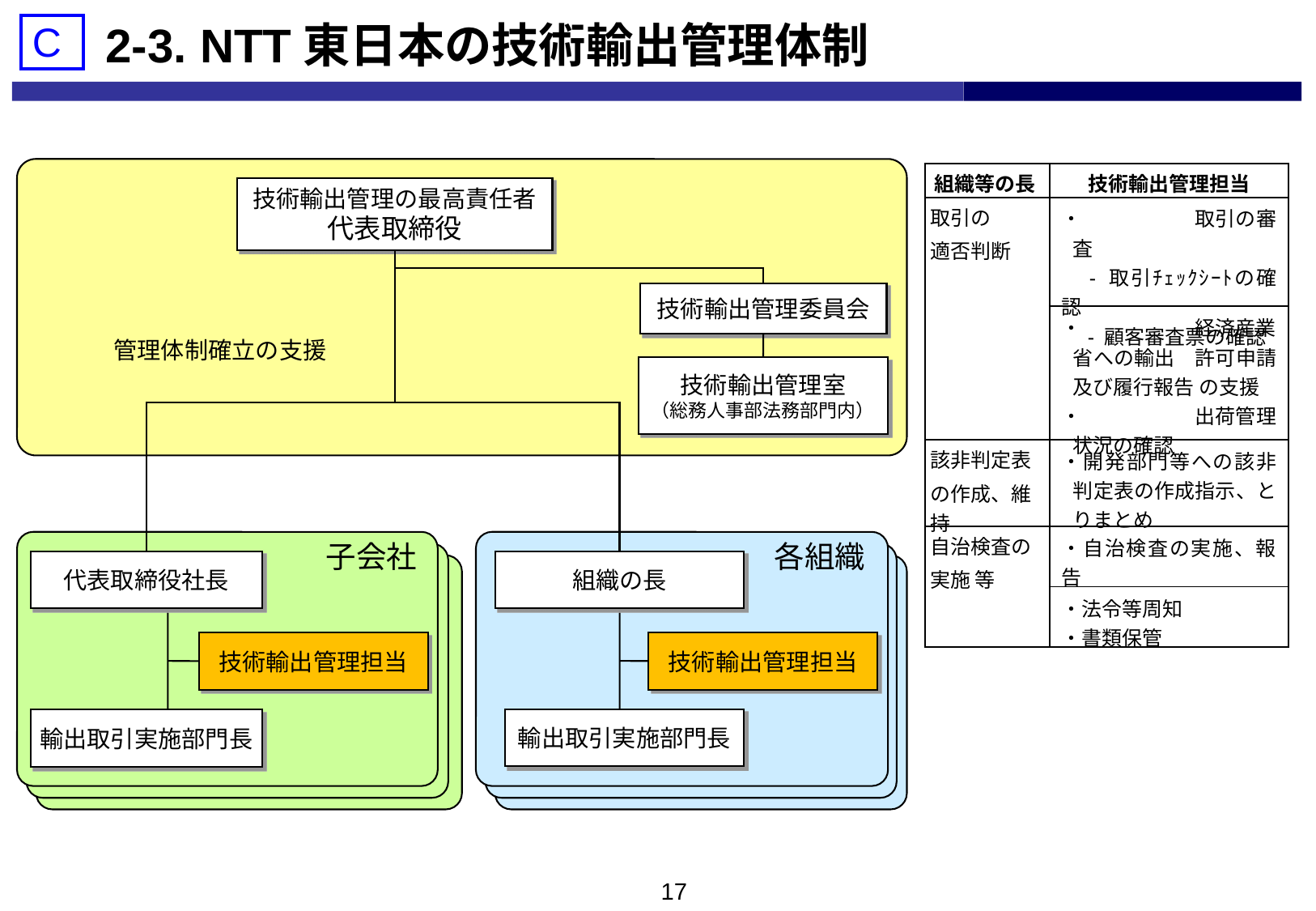

2-3. NTT東日本の技術輸出管理体制

| 組織等の長 | 技術輸出管理担当 |
| --- | --- |
| 取引の 適否判断 | ・ 取引の審査 　- 取引ﾁｪｯｸｼｰﾄの確認 　- 顧客審査票の確認 |
|  | ・ 経済産業省への輸出　許可申請及び履行報告 の支援 ・ 出荷管理状況の確認 |
| 該非判定表 の作成、維持 | ・開発部門等への該非判定表の作成指示、とりまとめ |
| 自治検査の 実施 等 | ・自治検査の実施、報告 |
|  | ・法令等周知 ・書類保管 |
技術輸出管理の最高責任者
代表取締役
技術輸出管理委員会
管理体制確立の支援
技術輸出管理室
（総務人事部法務部門内）
（管理体制確立の支援を実施）

子会社

各組織

代表取締役社長
組織の長

技術輸出管理担当
技術輸出管理担当

輸出取引実施部門長
輸出取引実施部門長
17